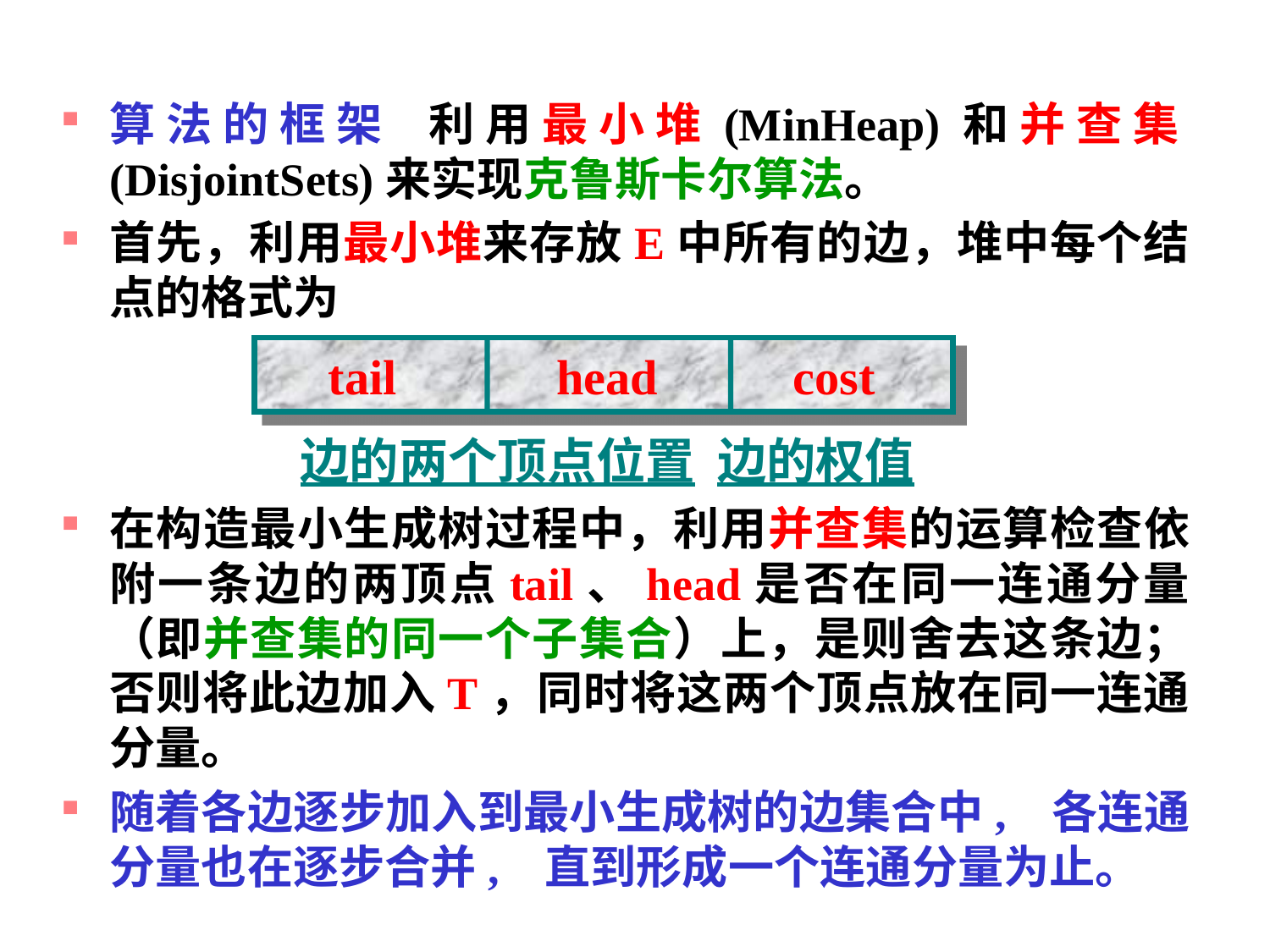

算法的框架	利用最小堆(MinHeap)和并查集(DisjointSets)来实现克鲁斯卡尔算法。
首先，利用最小堆来存放E中所有的边，堆中每个结点的格式为

在构造最小生成树过程中，利用并查集的运算检查依附一条边的两顶点tail、head是否在同一连通分量（即并查集的同一个子集合）上，是则舍去这条边；否则将此边加入T，同时将这两个顶点放在同一连通分量。
随着各边逐步加入到最小生成树的边集合中,   各连通分量也在逐步合并,   直到形成一个连通分量为止。
     tail             head           cost

边的两个顶点位置  边的权值
113